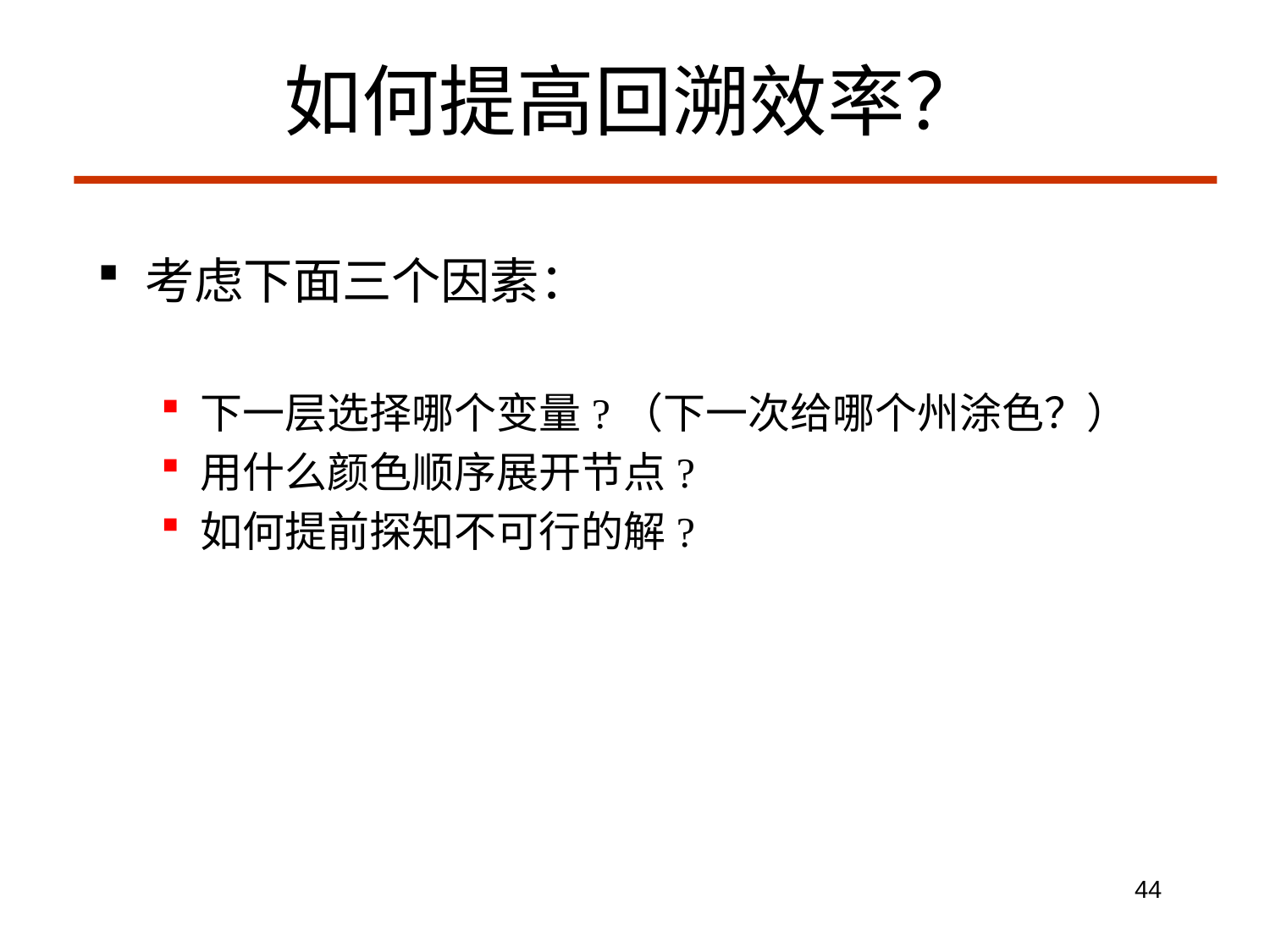

# 如何提高回溯效率？
考虑下面三个因素：

下一层选择哪个变量?（下一次给哪个州涂色？）
用什么颜色顺序展开节点?
如何提前探知不可行的解?

44